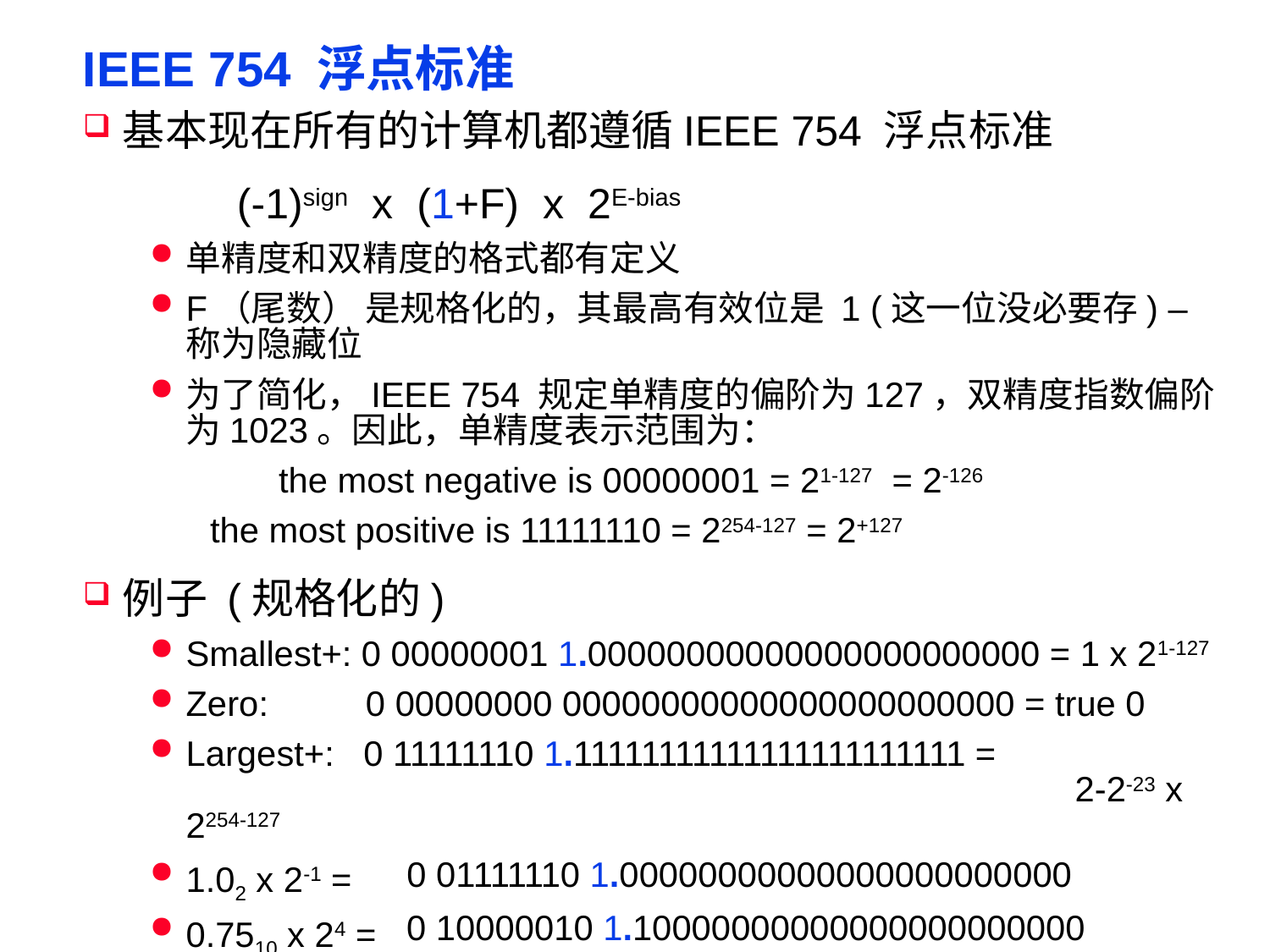

# IEEE 754 浮点标准
基本现在所有的计算机都遵循IEEE 754 浮点标准
             (-1)sign  x  (1+F)  x  2E-bias
单精度和双精度的格式都有定义
F（尾数） 是规格化的，其最高有效位是 1 (这一位没必要存) – 称为隐藏位
为了简化，IEEE 754 规定单精度的偏阶为127，双精度指数偏阶为1023。因此，单精度表示范围为：
	the most negative is 00000001 = 21-127  = 2-126
      the most positive is 11111110 = 2254-127 = 2+127
例子 (规格化的)
Smallest+: 0 00000001 1.00000000000000000000000 = 1 x 21-127
Zero:          0 00000000 00000000000000000000000 = true 0
Largest+:   0 11111110 1.11111111111111111111111 =  									2-2-23 x 2254-127
1.02 x 2-1 =
0.7510 x 24 =
0 01111110 1.00000000000000000000000
0 10000010 1.10000000000000000000000